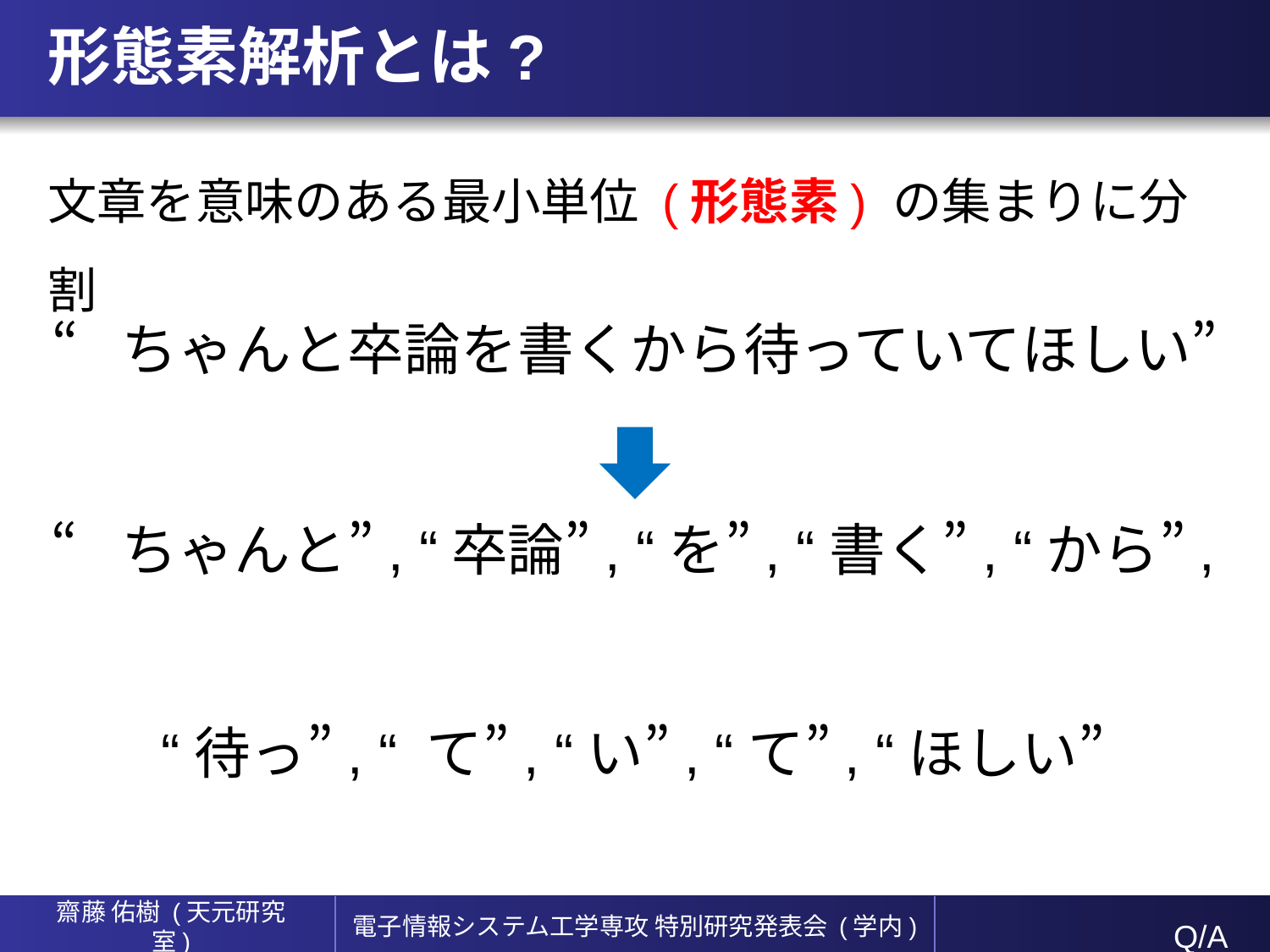

# 形態素解析とは?
文章を意味のある最小単位 (形態素) の集まりに分割
“ちゃんと卒論を書くから待っていてほしい”

“ちゃんと”, “卒論”, “を”, “書く”, “から”,
“待っ”, “ て”, “い”, “て”, “ほしい”
Q/A